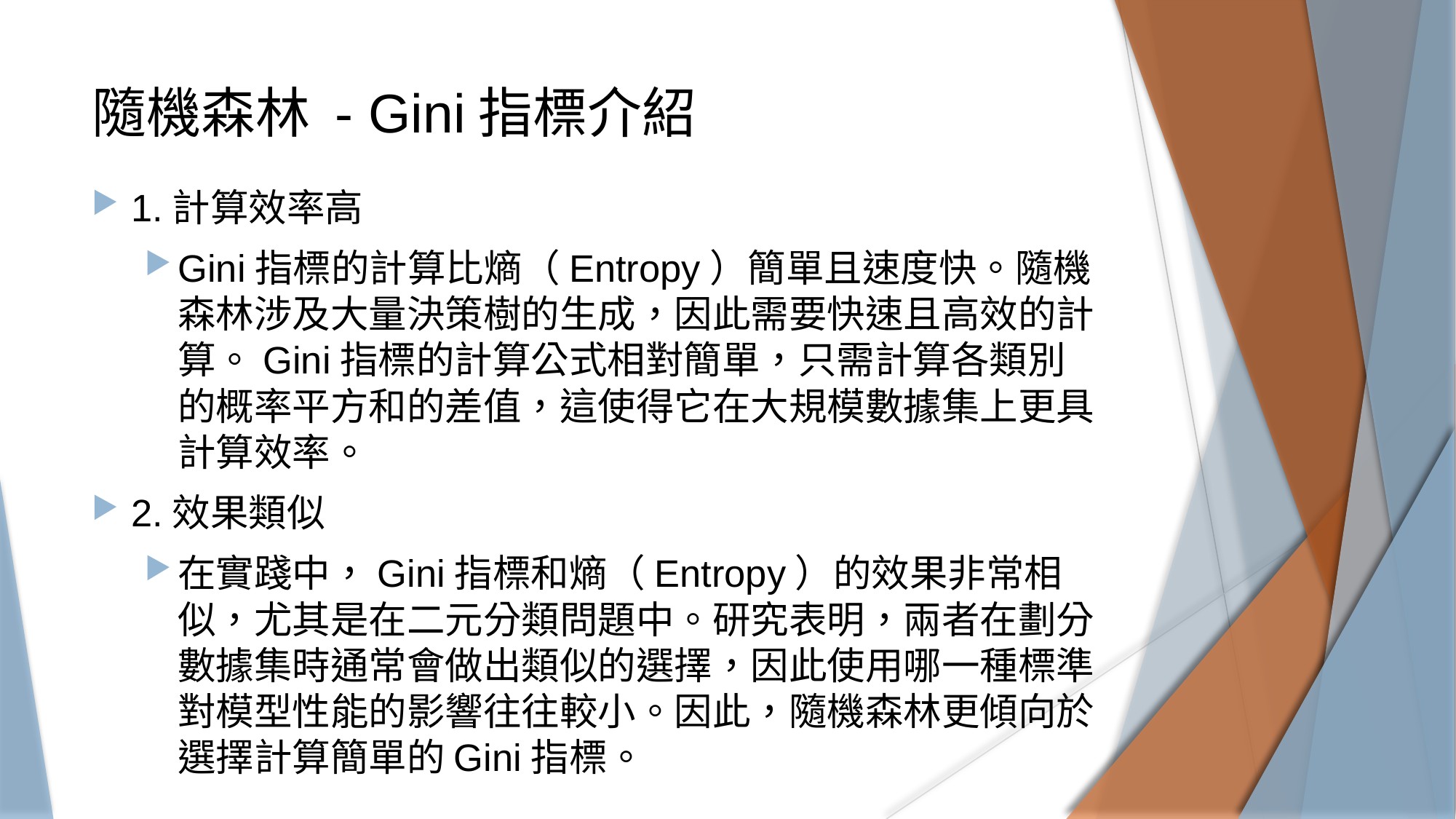

# 隨機森林 - Gini指標介紹
1.計算效率高
Gini指標的計算比熵（Entropy）簡單且速度快。隨機森林涉及大量決策樹的生成，因此需要快速且高效的計算。Gini指標的計算公式相對簡單，只需計算各類別的概率平方和的差值，這使得它在大規模數據集上更具計算效率。
2.效果類似
在實踐中，Gini指標和熵（Entropy）的效果非常相似，尤其是在二元分類問題中。研究表明，兩者在劃分數據集時通常會做出類似的選擇，因此使用哪一種標準對模型性能的影響往往較小。因此，隨機森林更傾向於選擇計算簡單的Gini指標。